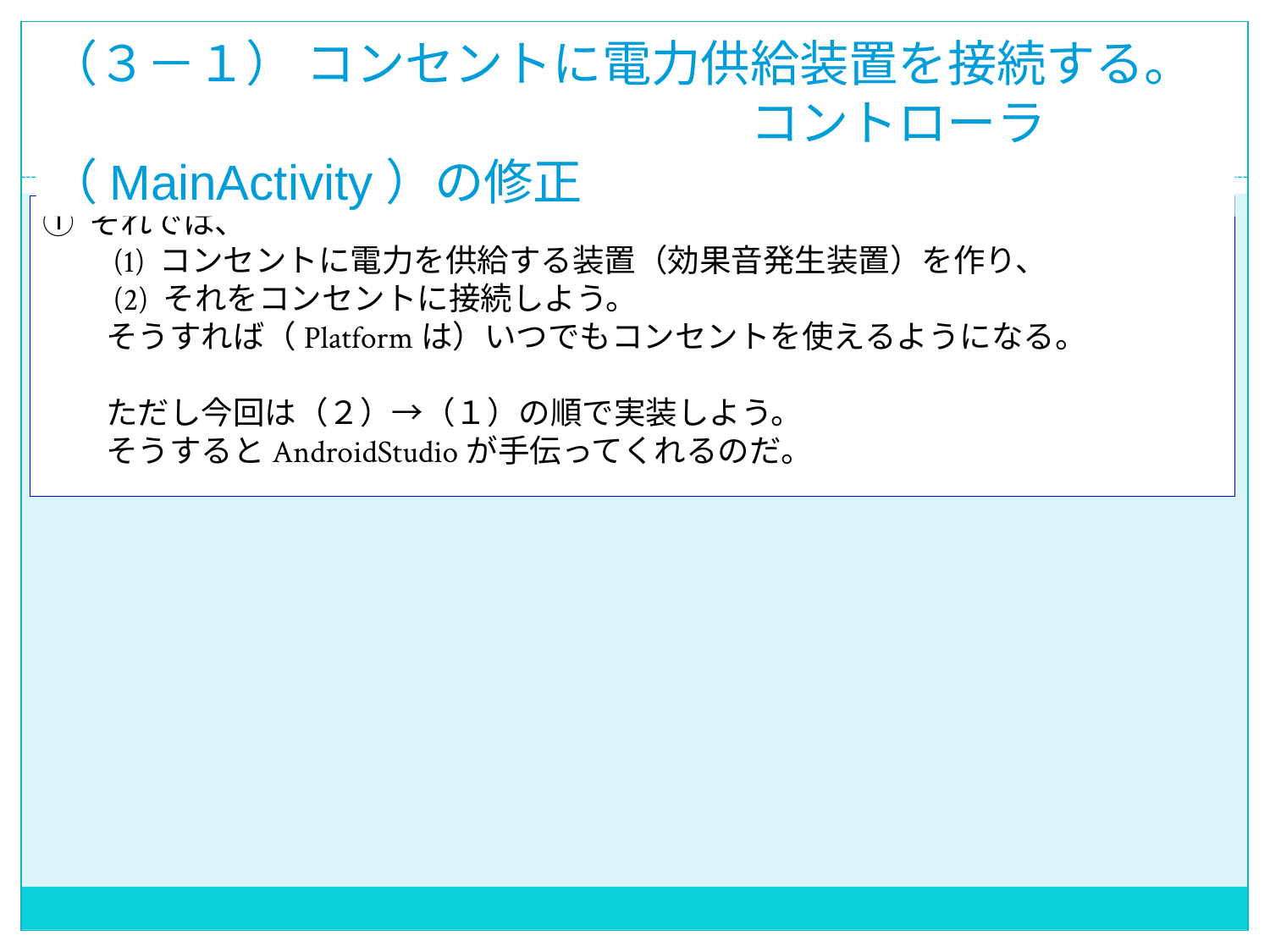

（３－１） コンセントに電力供給装置を接続する。
　　　　　　　　　　　　　　 コントローラ（MainActivity）の修正
# ① それでは、 　　(1) コンセントに電力を供給する装置（効果音発生装置）を作り、 　　(2) それをコンセントに接続しよう。 　　そうすれば（Platformは）いつでもコンセントを使えるようになる。 　　ただし今回は（２）→（１）の順で実装しよう。 　　そうするとAndroidStudioが手伝ってくれるのだ。